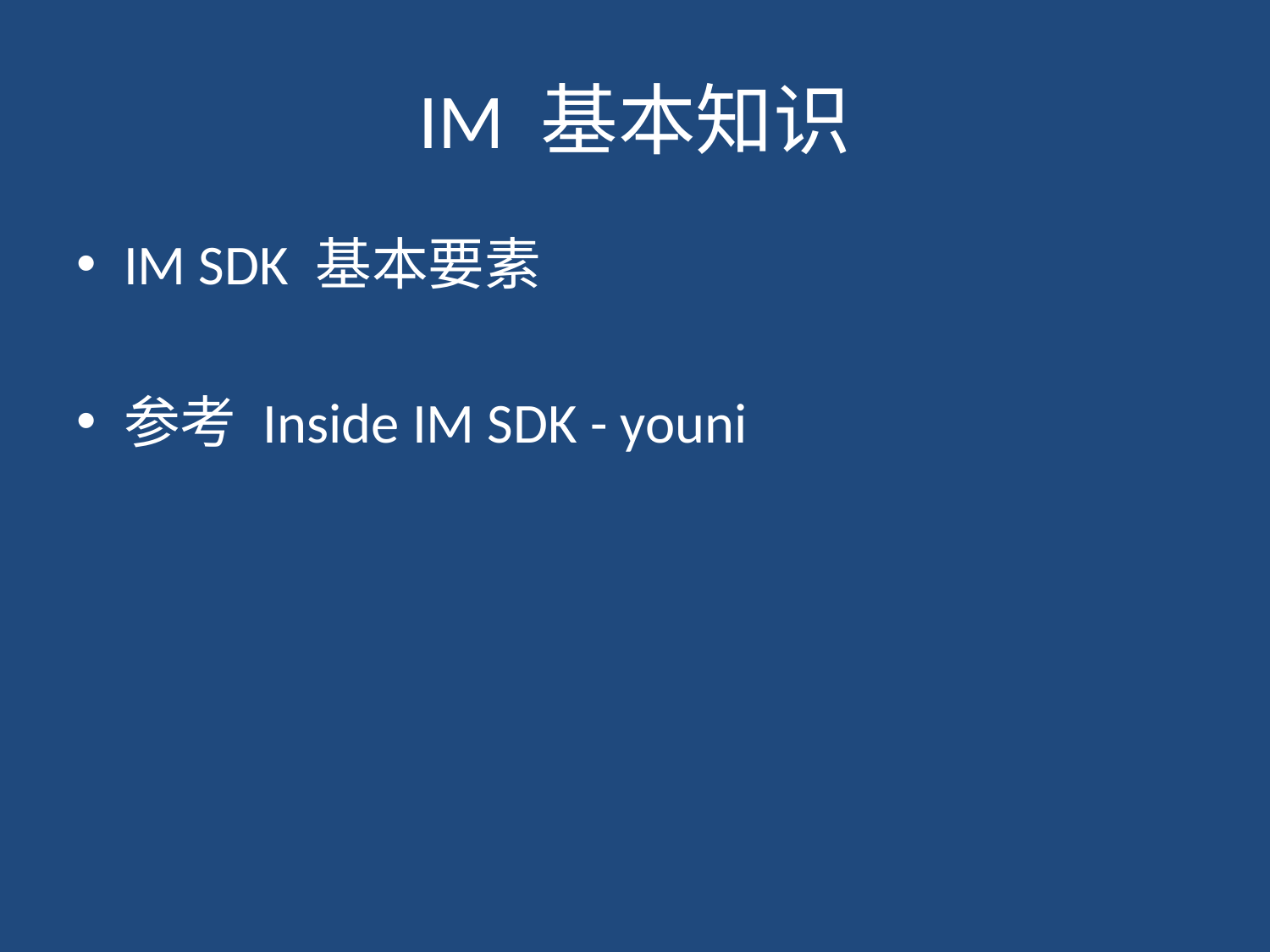

# IM 基本知识
IM SDK 基本要素

参考 Inside IM SDK - youni